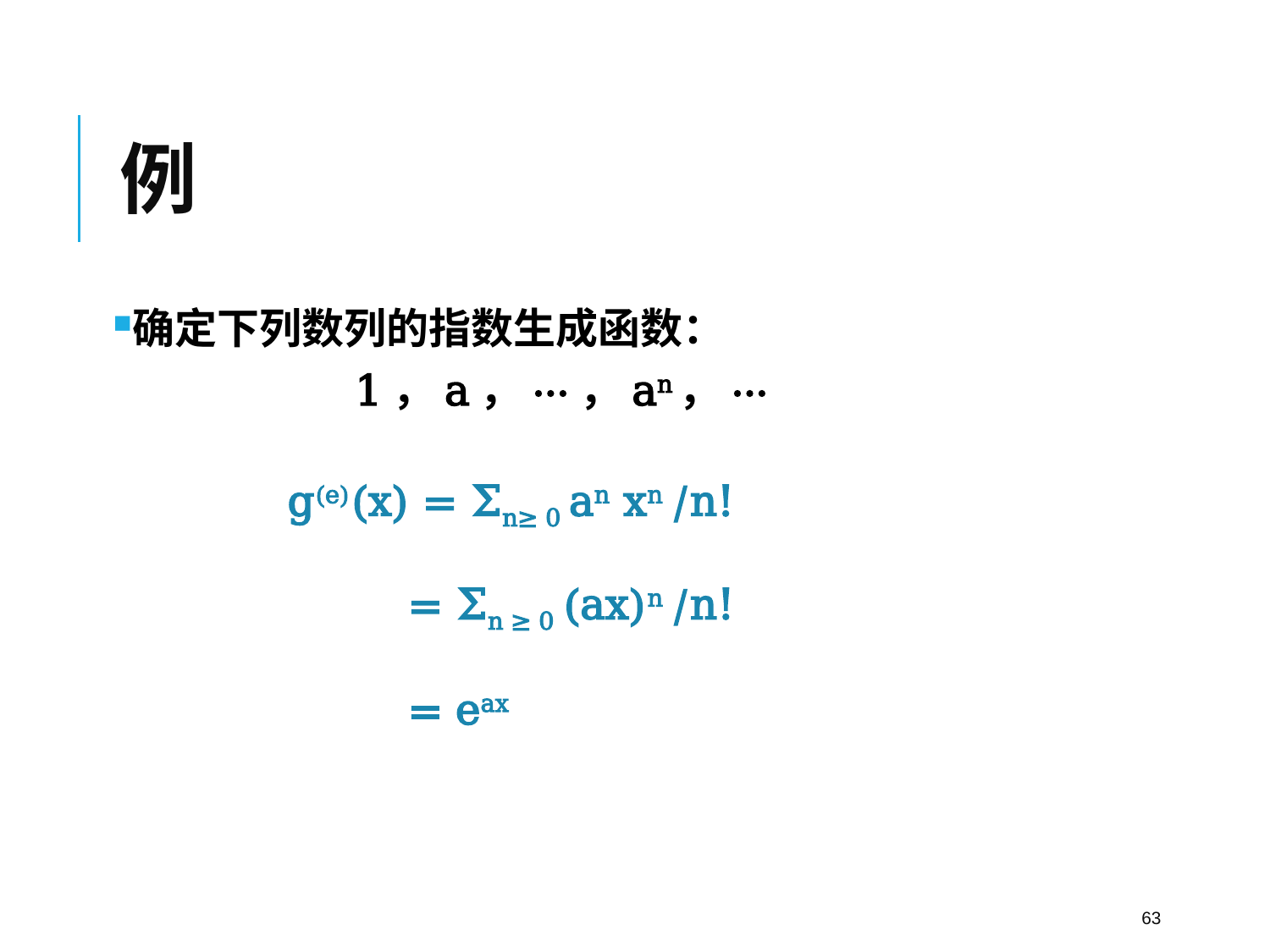

# 例
确定下列数列的指数生成函数：
                       1，a，···，an，···
g(e)(x) = Σn≥ 0 an xn /n!
= Σn ≥ 0 (ax)n /n!
= eax
63